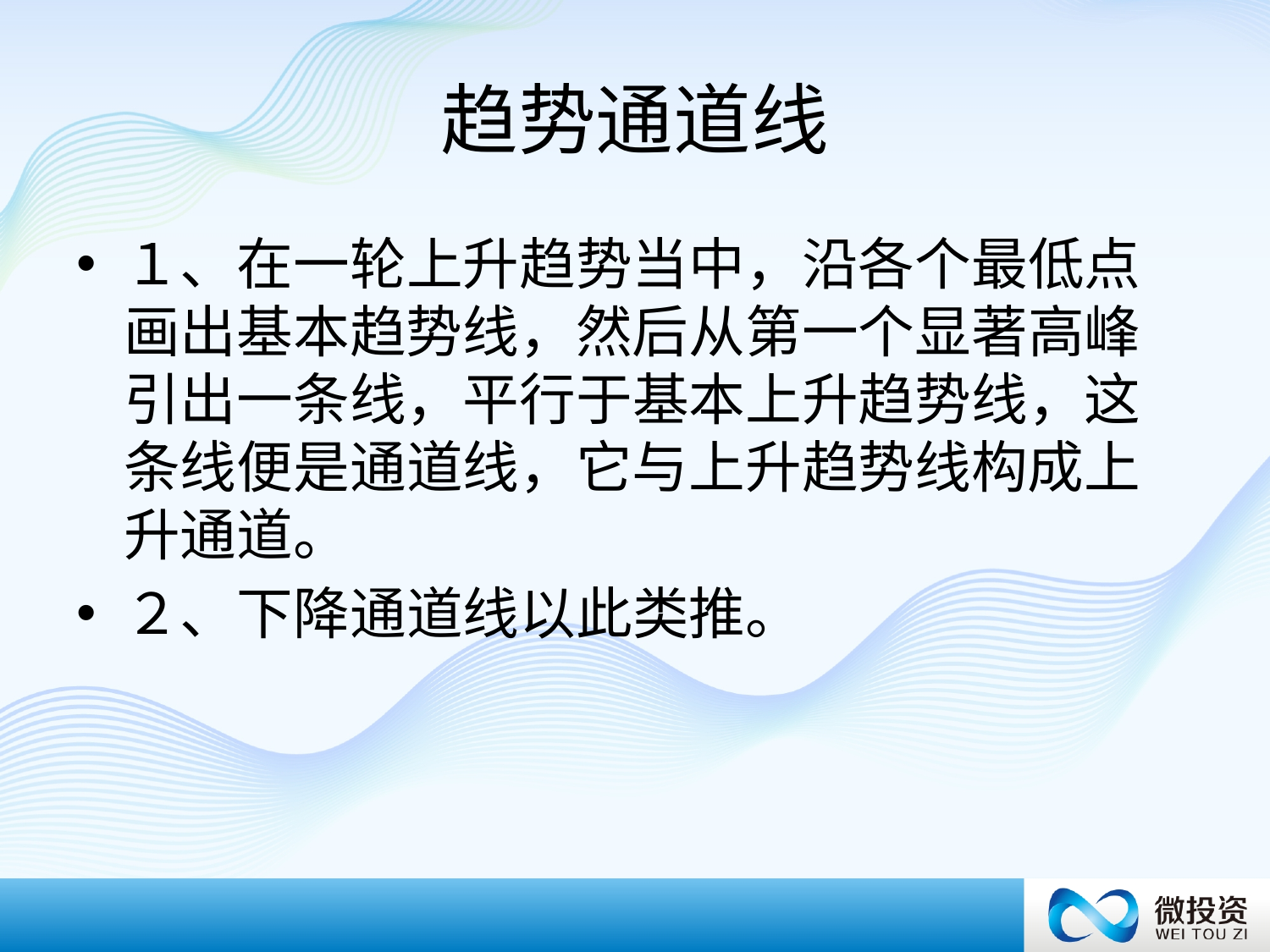

# 趋势通道线
１、在一轮上升趋势当中，沿各个最低点画出基本趋势线，然后从第一个显著高峰引出一条线，平行于基本上升趋势线，这条线便是通道线，它与上升趋势线构成上升通道。
２、下降通道线以此类推。